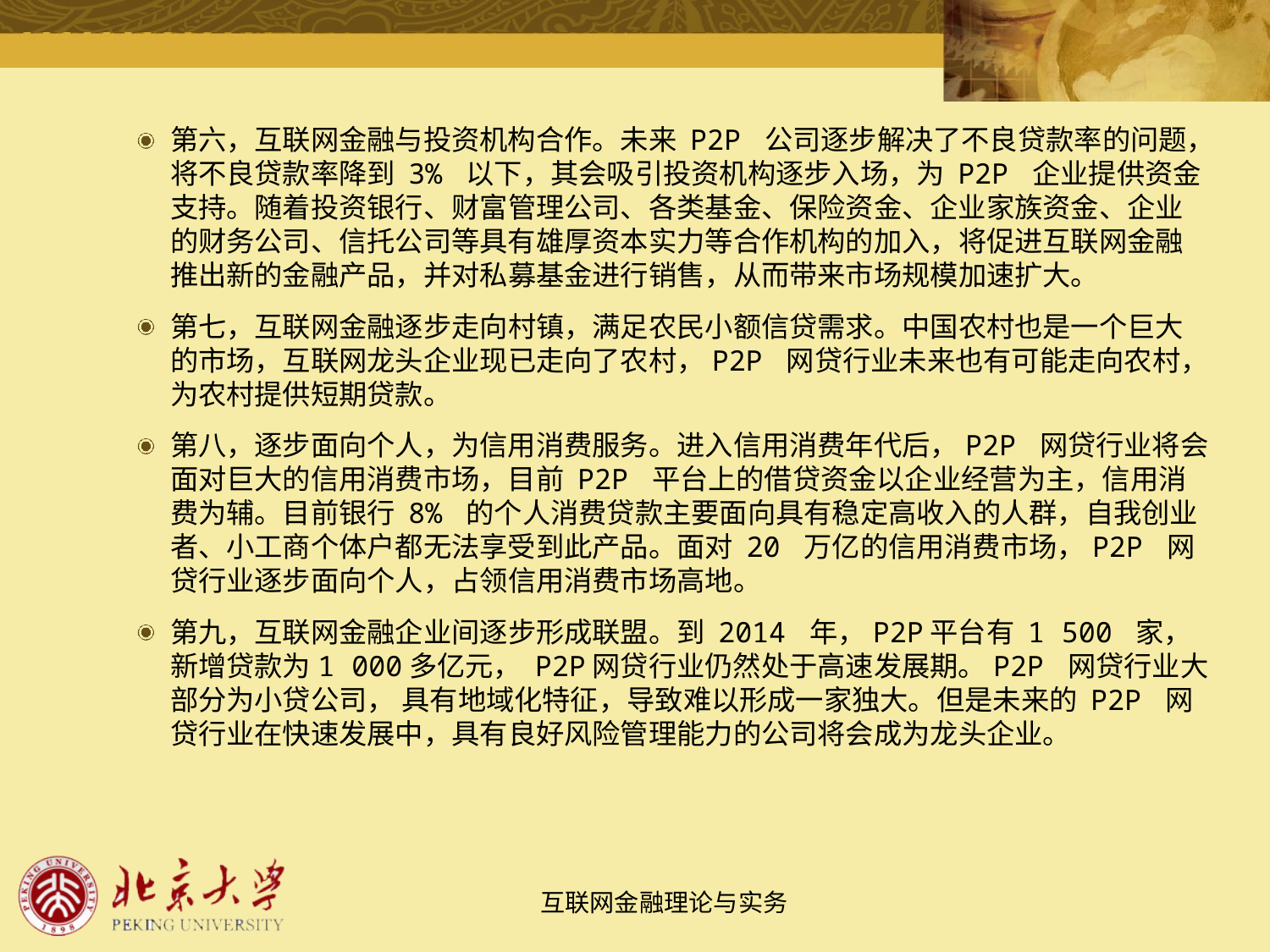

第六，互联网金融与投资机构合作。未来 P2P 公司逐步解决了不良贷款率的问题，将不良贷款率降到 3% 以下，其会吸引投资机构逐步入场，为 P2P 企业提供资金支持。随着投资银行、财富管理公司、各类基金、保险资金、企业家族资金、企业的财务公司、信托公司等具有雄厚资本实力等合作机构的加入，将促进互联网金融推出新的金融产品，并对私募基金进行销售，从而带来市场规模加速扩大。
第七，互联网金融逐步走向村镇，满足农民小额信贷需求。中国农村也是一个巨大的市场，互联网龙头企业现已走向了农村，P2P 网贷行业未来也有可能走向农村，为农村提供短期贷款。
第八，逐步面向个人，为信用消费服务。进入信用消费年代后，P2P 网贷行业将会面对巨大的信用消费市场，目前 P2P 平台上的借贷资金以企业经营为主，信用消费为辅。目前银行 8% 的个人消费贷款主要面向具有稳定高收入的人群，自我创业者、小工商个体户都无法享受到此产品。面对 20 万亿的信用消费市场，P2P 网贷行业逐步面向个人，占领信用消费市场高地。
第九，互联网金融企业间逐步形成联盟。到 2014 年，P2P平台有 1 500 家，新增贷款为1 000多亿元， P2P网贷行业仍然处于高速发展期。P2P 网贷行业大部分为小贷公司， 具有地域化特征，导致难以形成一家独大。但是未来的 P2P 网贷行业在快速发展中，具有良好风险管理能力的公司将会成为龙头企业。